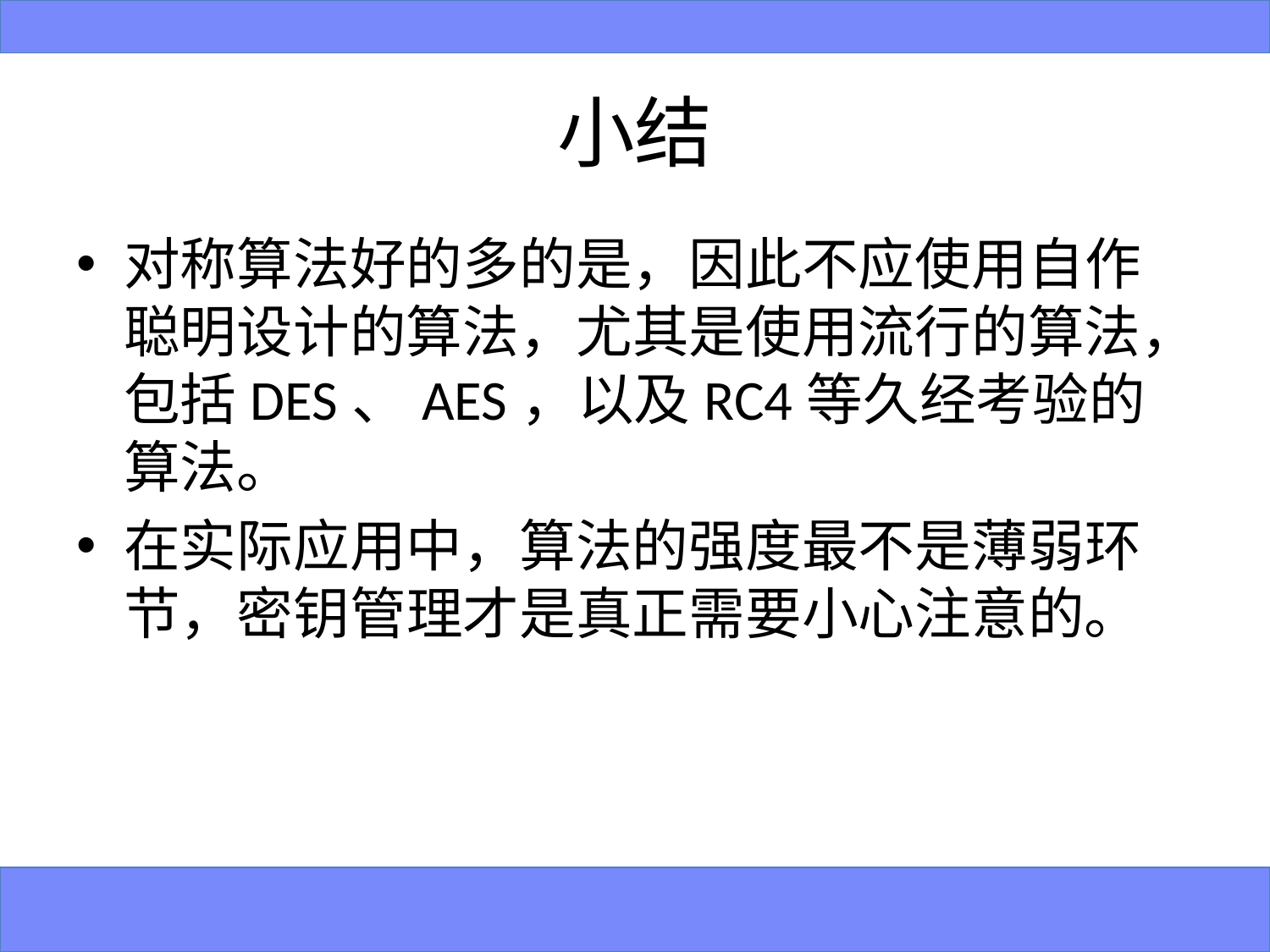

# 小结
对称算法好的多的是，因此不应使用自作聪明设计的算法，尤其是使用流行的算法，包括DES、AES，以及RC4等久经考验的算法。
在实际应用中，算法的强度最不是薄弱环节，密钥管理才是真正需要小心注意的。